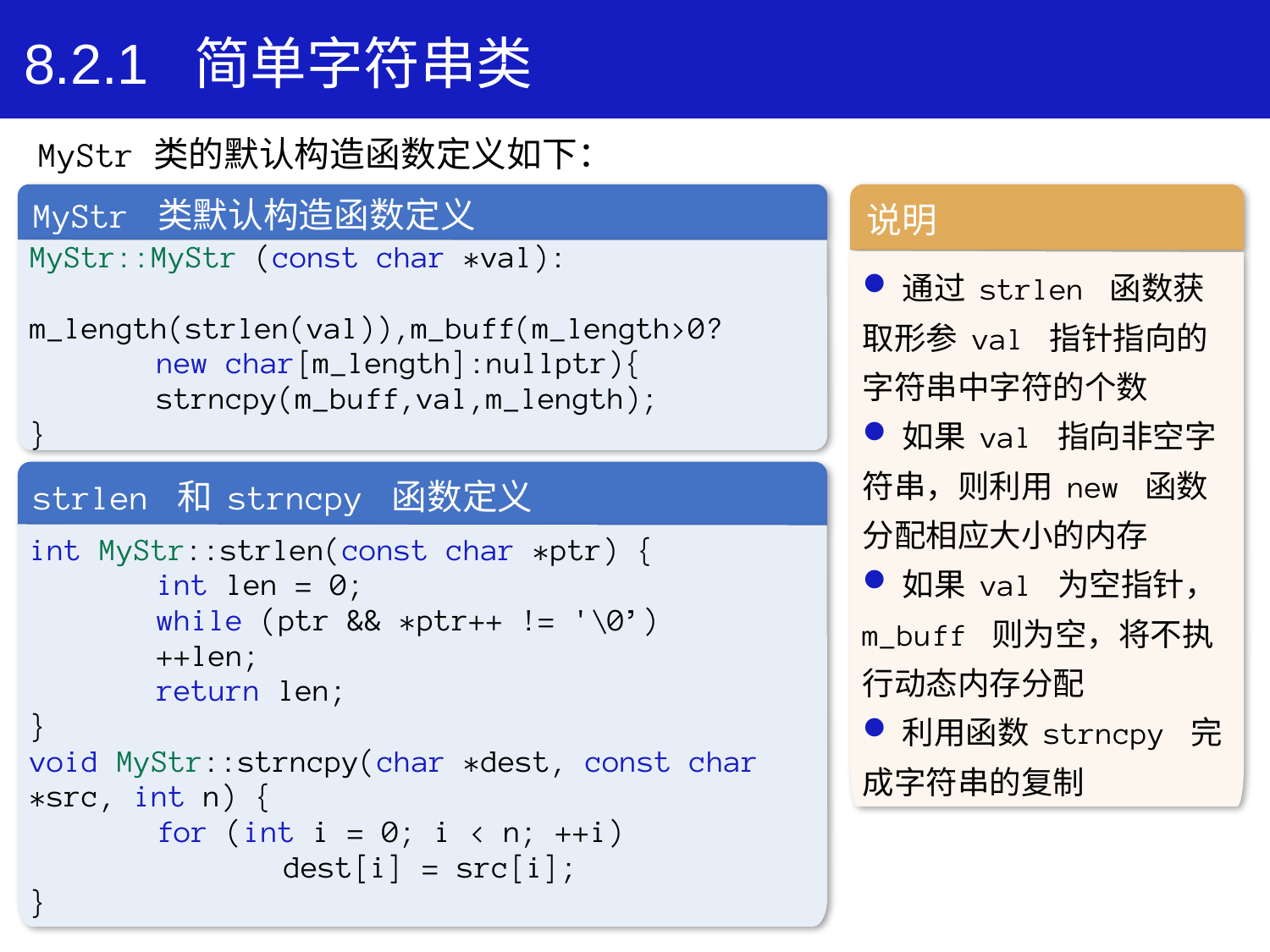

8.2.1  简单字符串类
MyStr 类的默认构造函数定义如下：
MyStr 类默认构造函数定义
MyStr::MyStr (const char *val):
	m_length(strlen(val)),m_buff(m_length>0?
	new char[m_length]:nullptr){
	strncpy(m_buff,val,m_length);
}
说明
通过 strlen 函数获
取形参 val 指针指向的字符串中字符的个数
如果 val 指向非空字
符串，则利用 new 函数分配相应大小的内存
如果 val 为空指针，
m_buff 则为空，将不执行动态内存分配
利用函数 strncpy 完
成字符串的复制
学习目标
strlen 和 strncpy 函数定义
int MyStr::strlen(const char *ptr) {
	int len = 0;
	while (ptr && *ptr++ != '\0’)
	++len;
	return len;
}
void MyStr::strncpy(char *dest, const char 	*src, int n) {
	for (int i = 0; i < n; ++i)
		dest[i] = src[i];
}
19